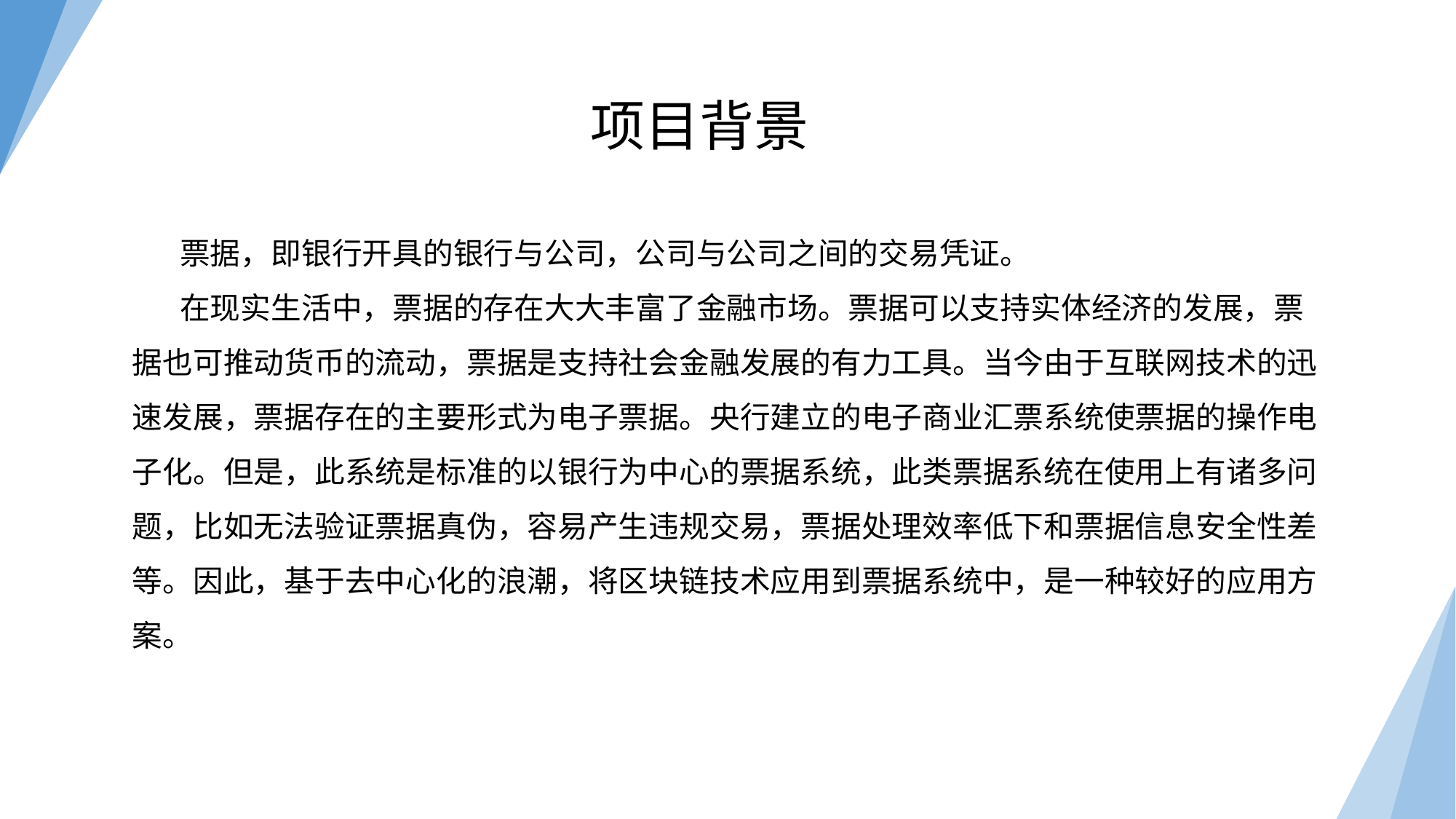

项目背景
      票据，即银行开具的银行与公司，公司与公司之间的交易凭证。
      在现实生活中，票据的存在大大丰富了金融市场。票据可以支持实体经济的发展，票据也可推动货币的流动，票据是支持社会金融发展的有力工具。当今由于互联网技术的迅速发展，票据存在的主要形式为电子票据。央行建立的电子商业汇票系统使票据的操作电子化。但是，此系统是标准的以银行为中心的票据系统，此类票据系统在使用上有诸多问题，比如无法验证票据真伪，容易产生违规交易，票据处理效率低下和票据信息安全性差等。因此，基于去中心化的浪潮，将区块链技术应用到票据系统中，是一种较好的应用方案。

输入小标题